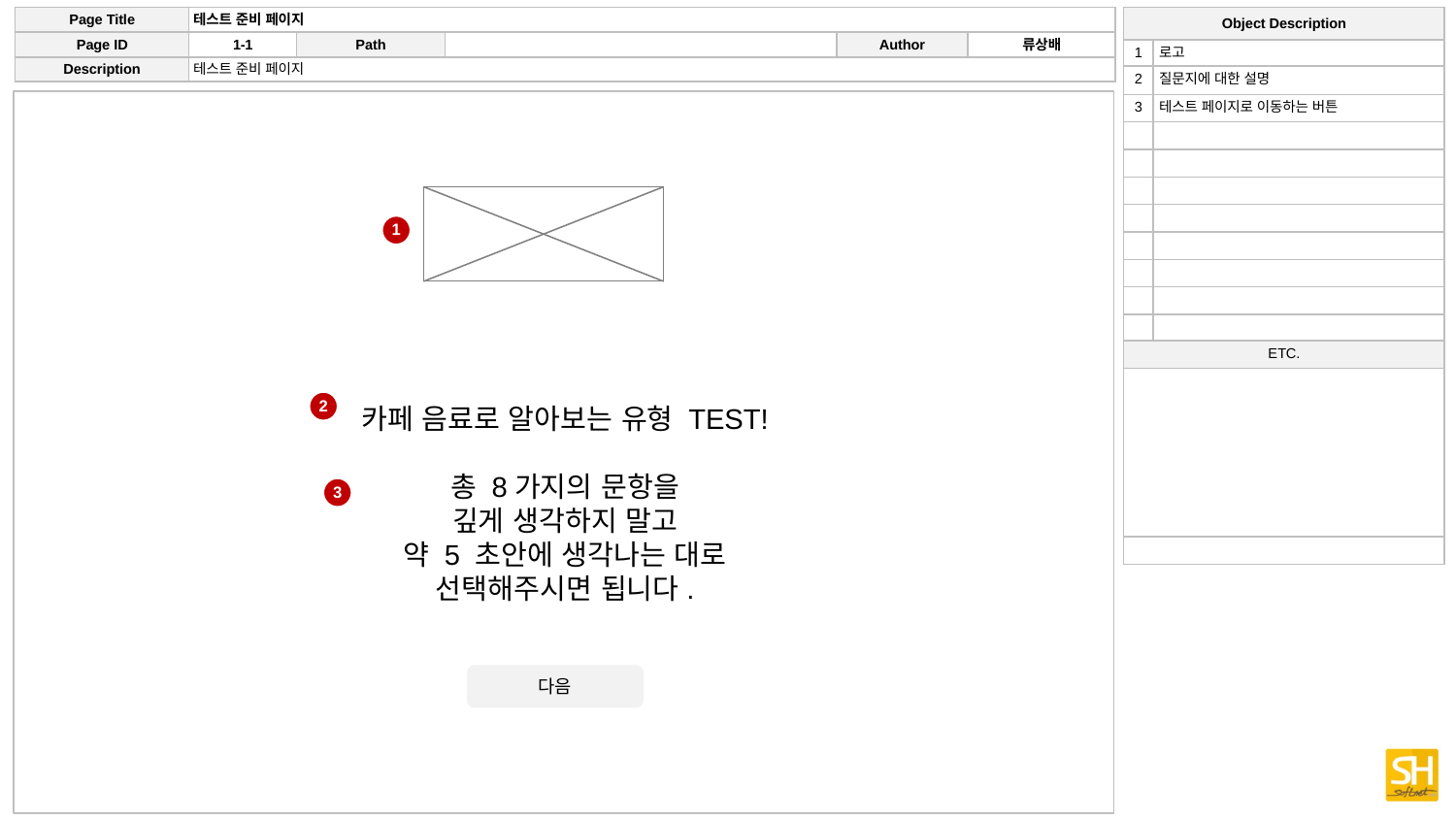

| Page Title | 테스트 준비 페이지 |  |  |  |  |
| --- | --- | --- | --- | --- | --- |
| Page ID | 1-1 | Path |  | Author | 류상배 |
| Description | 테스트 준비 페이지 |  |  |  |  |
| Object Description |  |
| --- | --- |
| 1 | 로고 |
| 2 | 질문지에 대한 설명 |
| 3 | 테스트 페이지로 이동하는 버튼 |
|  |  |
|  |  |
|  |  |
|  |  |
|  |  |
|  |  |
|  |  |
|  |  |
| ETC. |  |
|  |  |
|  |  |

1
2
카페 음료로 알아보는 유형 TEST!

총 8가지의 문항을
깊게 생각하지 말고
약 5 초안에 생각나는 대로
선택해주시면 됩니다.
3
다음